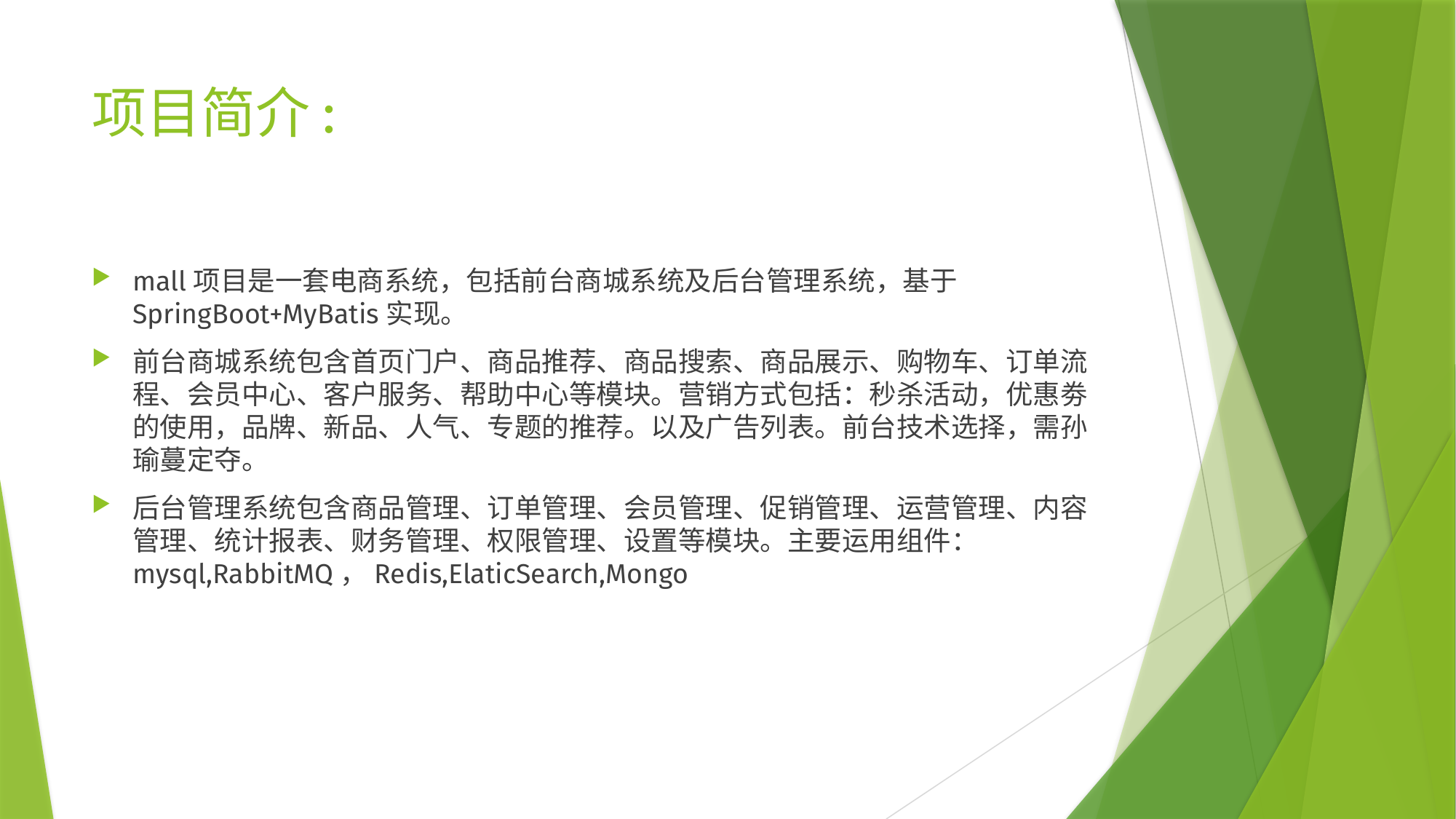

# 项目简介:
mall项目是一套电商系统，包括前台商城系统及后台管理系统，基于SpringBoot+MyBatis实现。
前台商城系统包含首页门户、商品推荐、商品搜索、商品展示、购物车、订单流程、会员中心、客户服务、帮助中心等模块。营销方式包括：秒杀活动，优惠劵的使用，品牌、新品、人气、专题的推荐。以及广告列表。前台技术选择，需孙瑜蔓定夺。
后台管理系统包含商品管理、订单管理、会员管理、促销管理、运营管理、内容管理、统计报表、财务管理、权限管理、设置等模块。主要运用组件：mysql,RabbitMQ，Redis,ElaticSearch,Mongo